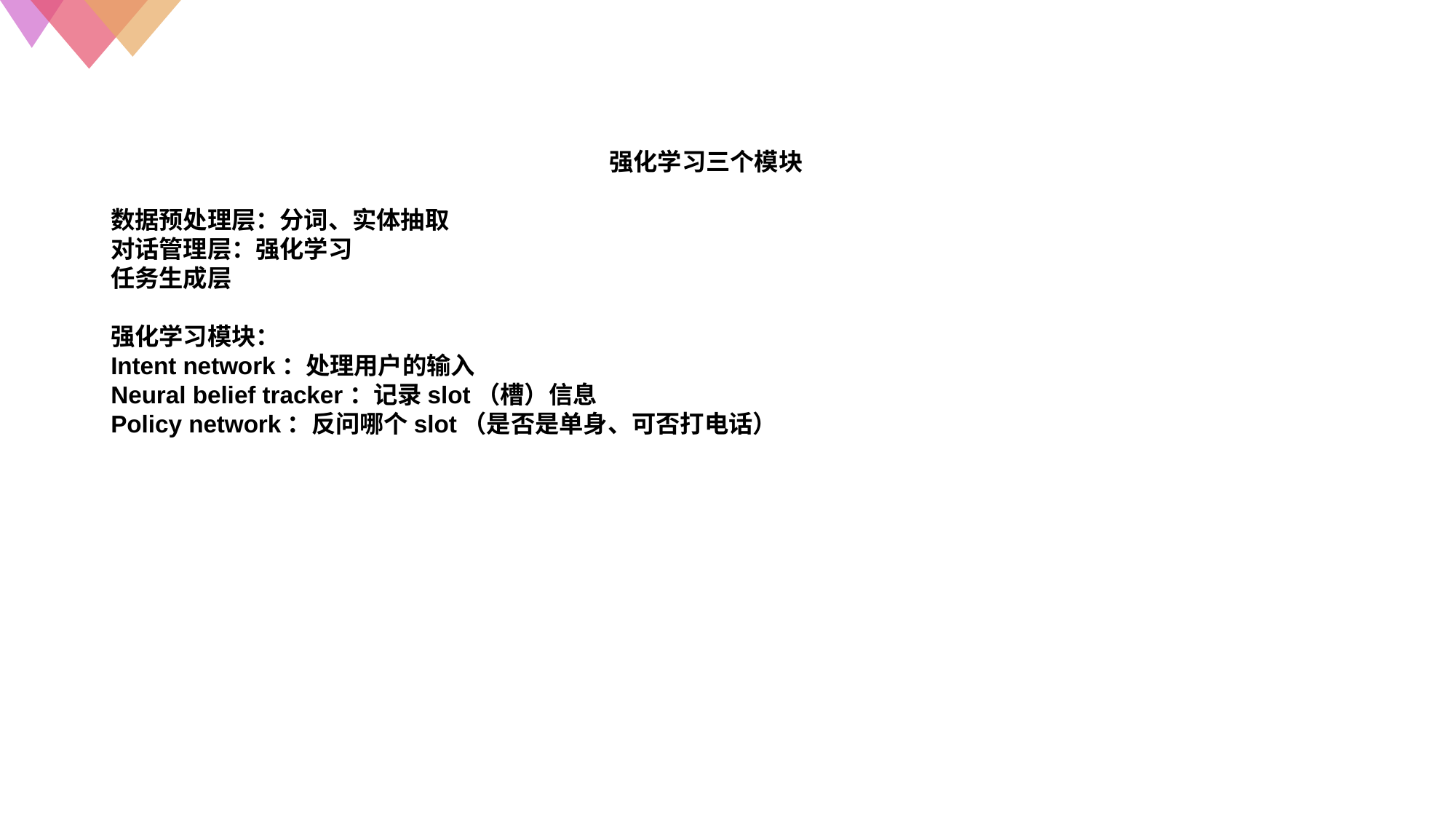

强化学习三个模块

数据预处理层：分词、实体抽取
对话管理层：强化学习
任务生成层

强化学习模块：
Intent network：处理用户的输入
Neural belief tracker：记录slot（槽）信息
Policy network：反问哪个slot（是否是单身、可否打电话）